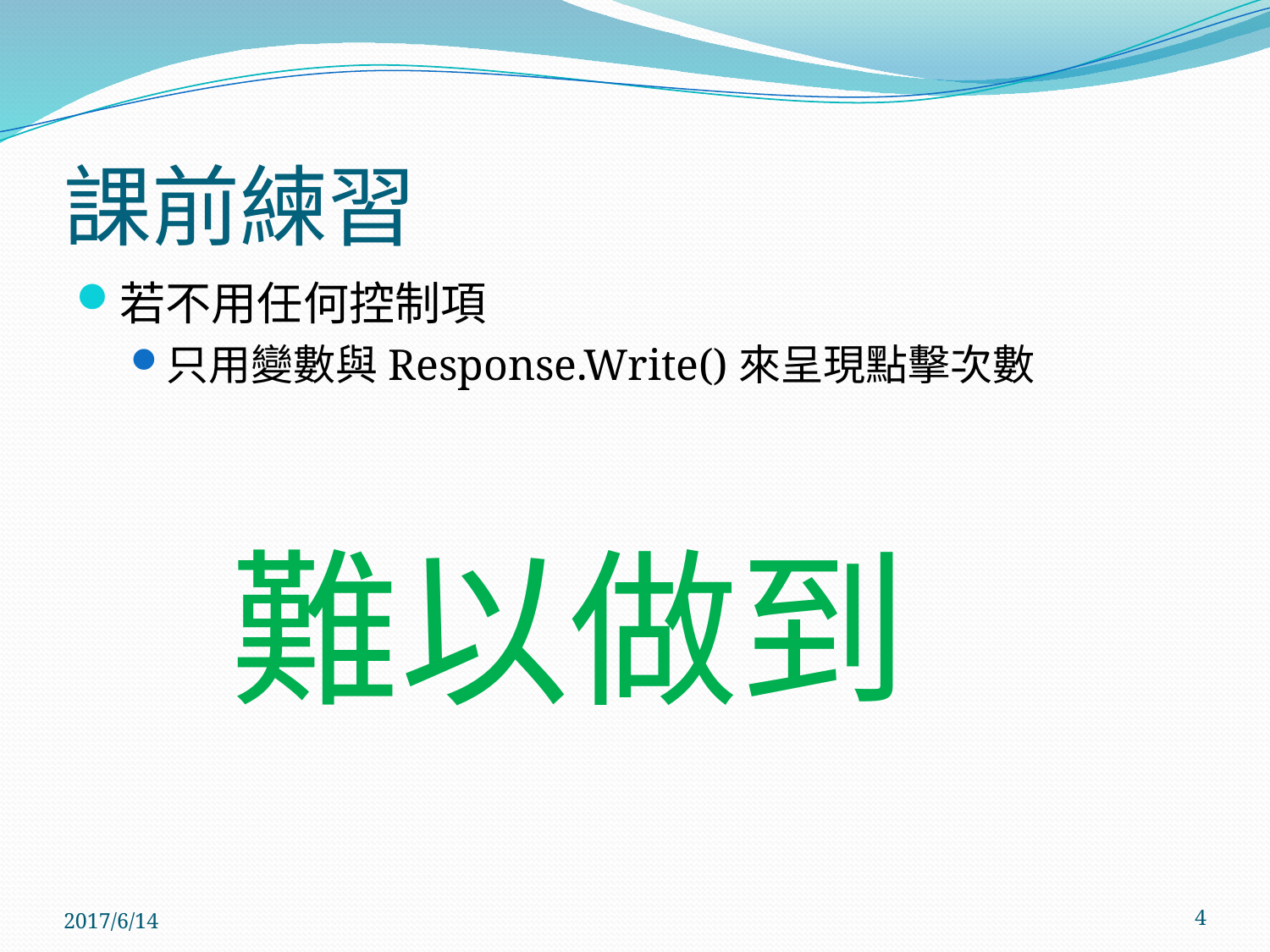

# 課前練習
若不用任何控制項
只用變數與Response.Write()來呈現點擊次數
難以做到
2017/6/14
4